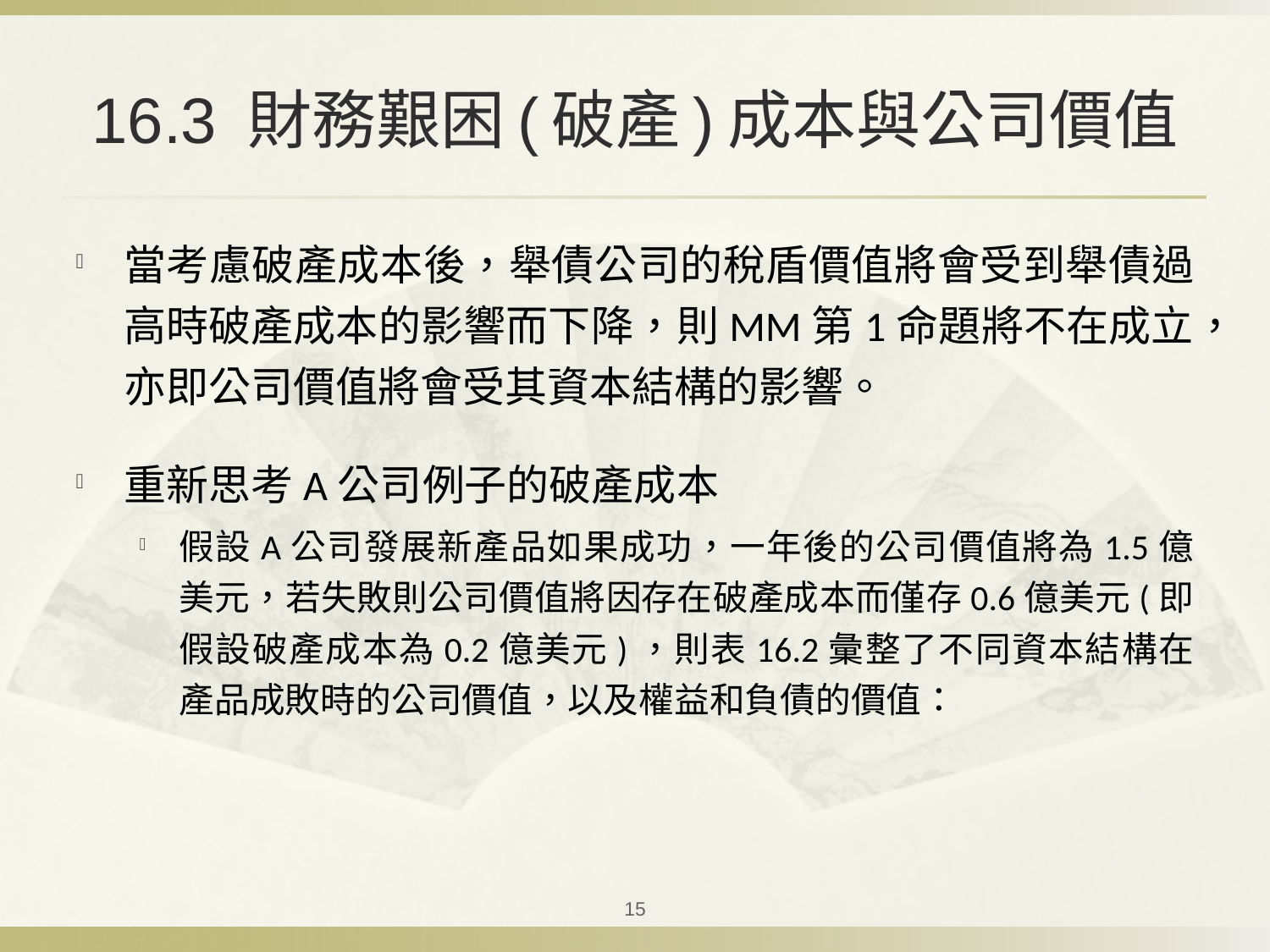

# 16.3 財務艱困(破產)成本與公司價值
當考慮破產成本後，舉債公司的稅盾價值將會受到舉債過高時破產成本的影響而下降，則MM第1命題將不在成立，亦即公司價值將會受其資本結構的影響。

重新思考A公司例子的破產成本
假設A公司發展新產品如果成功，一年後的公司價值將為1.5億美元，若失敗則公司價值將因存在破產成本而僅存0.6億美元(即假設破產成本為0.2億美元)，則表16.2彙整了不同資本結構在產品成敗時的公司價值，以及權益和負債的價值：
15